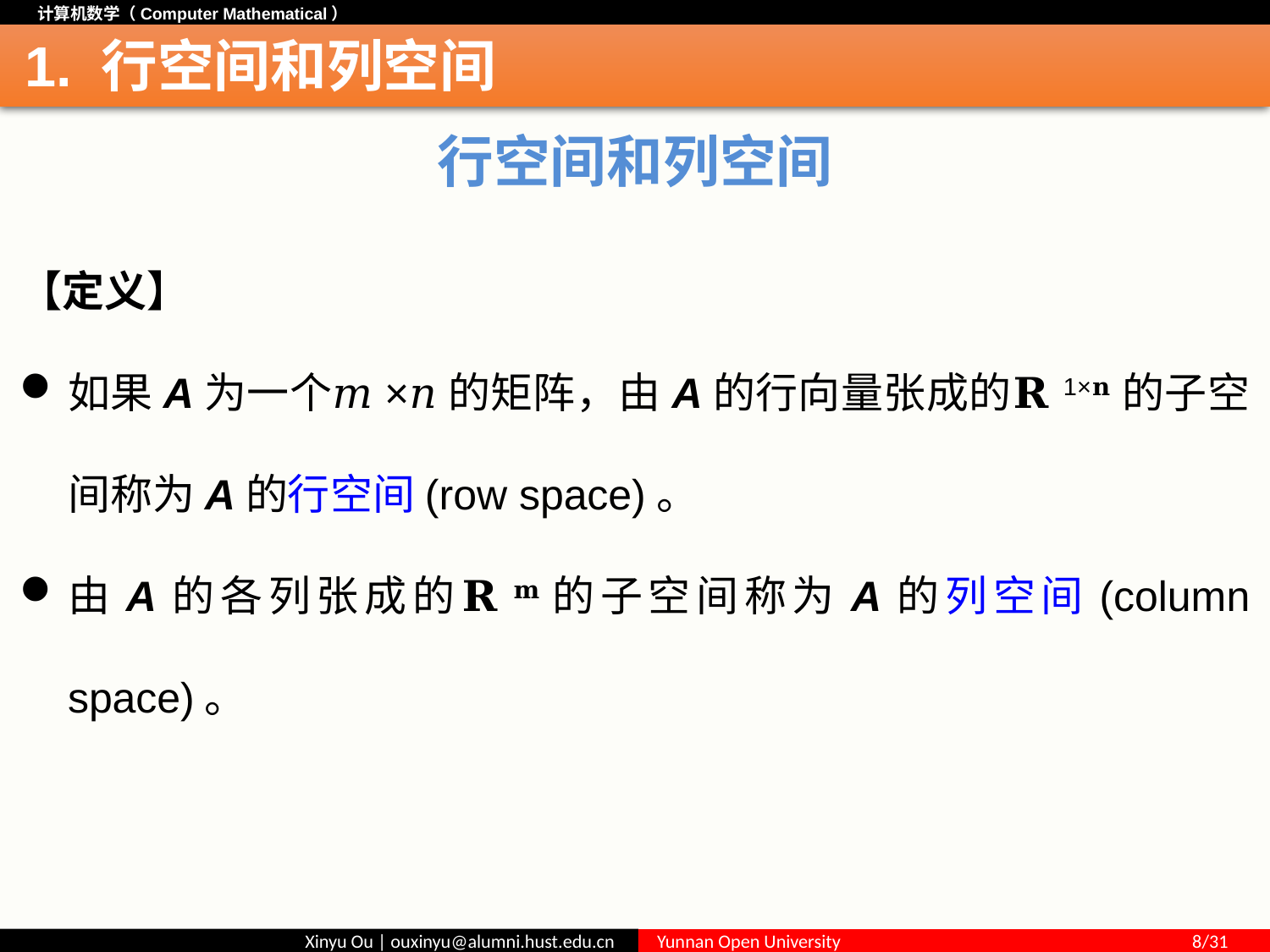

# 1. 行空间和列空间
行空间和列空间
【定义】
如果A为一个𝑚×𝑛的矩阵，由A的行向量张成的𝐑1×𝐧的子空间称为A的行空间(row space)。
由A的各列张成的𝐑𝐦的子空间称为A的列空间(column space)。